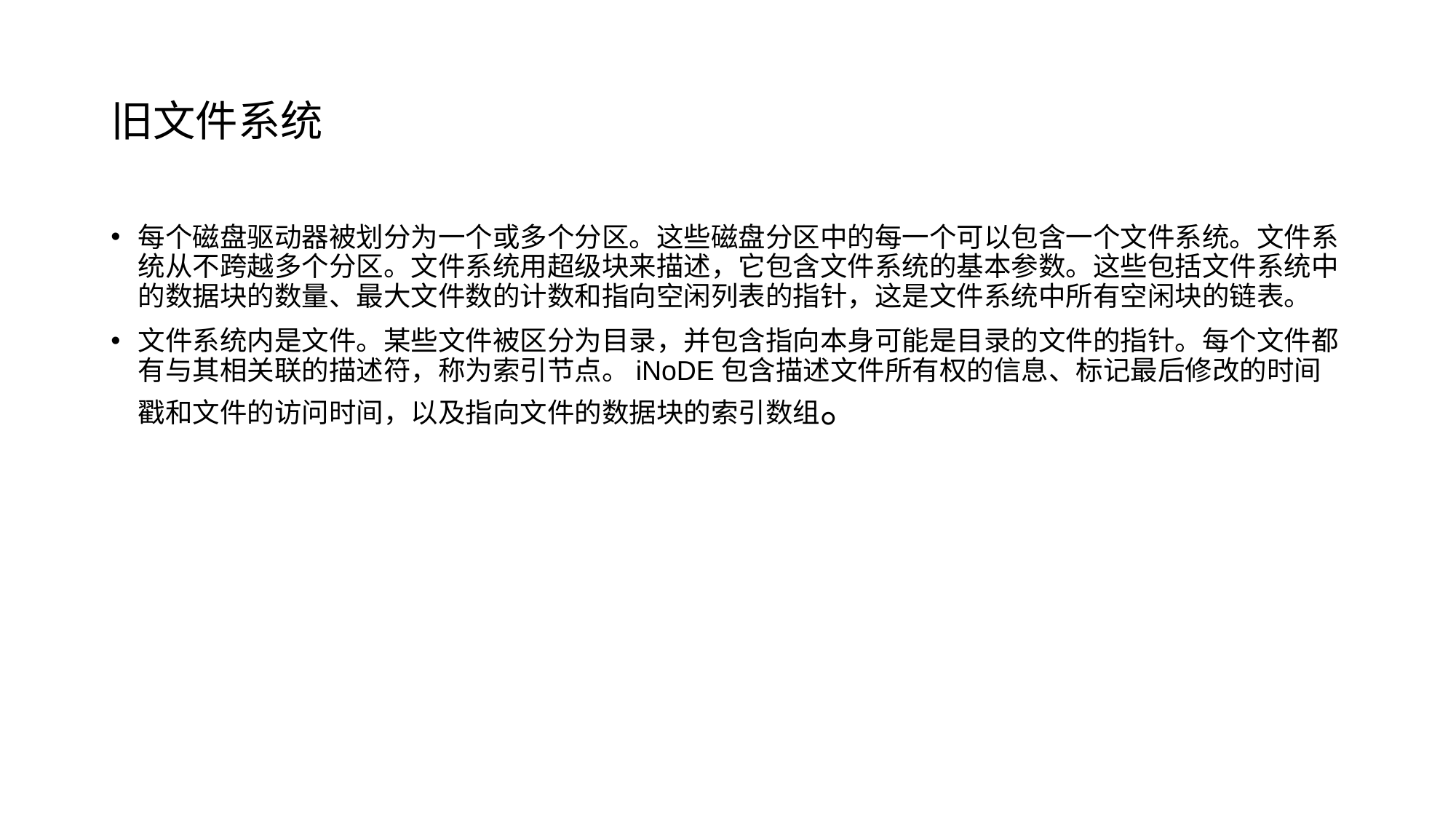

# 旧文件系统
每个磁盘驱动器被划分为一个或多个分区。这些磁盘分区中的每一个可以包含一个文件系统。文件系统从不跨越多个分区。文件系统用超级块来描述，它包含文件系统的基本参数。这些包括文件系统中的数据块的数量、最大文件数的计数和指向空闲列表的指针，这是文件系统中所有空闲块的链表。
文件系统内是文件。某些文件被区分为目录，并包含指向本身可能是目录的文件的指针。每个文件都有与其相关联的描述符，称为索引节点。iNoDE包含描述文件所有权的信息、标记最后修改的时间戳和文件的访问时间，以及指向文件的数据块的索引数组。